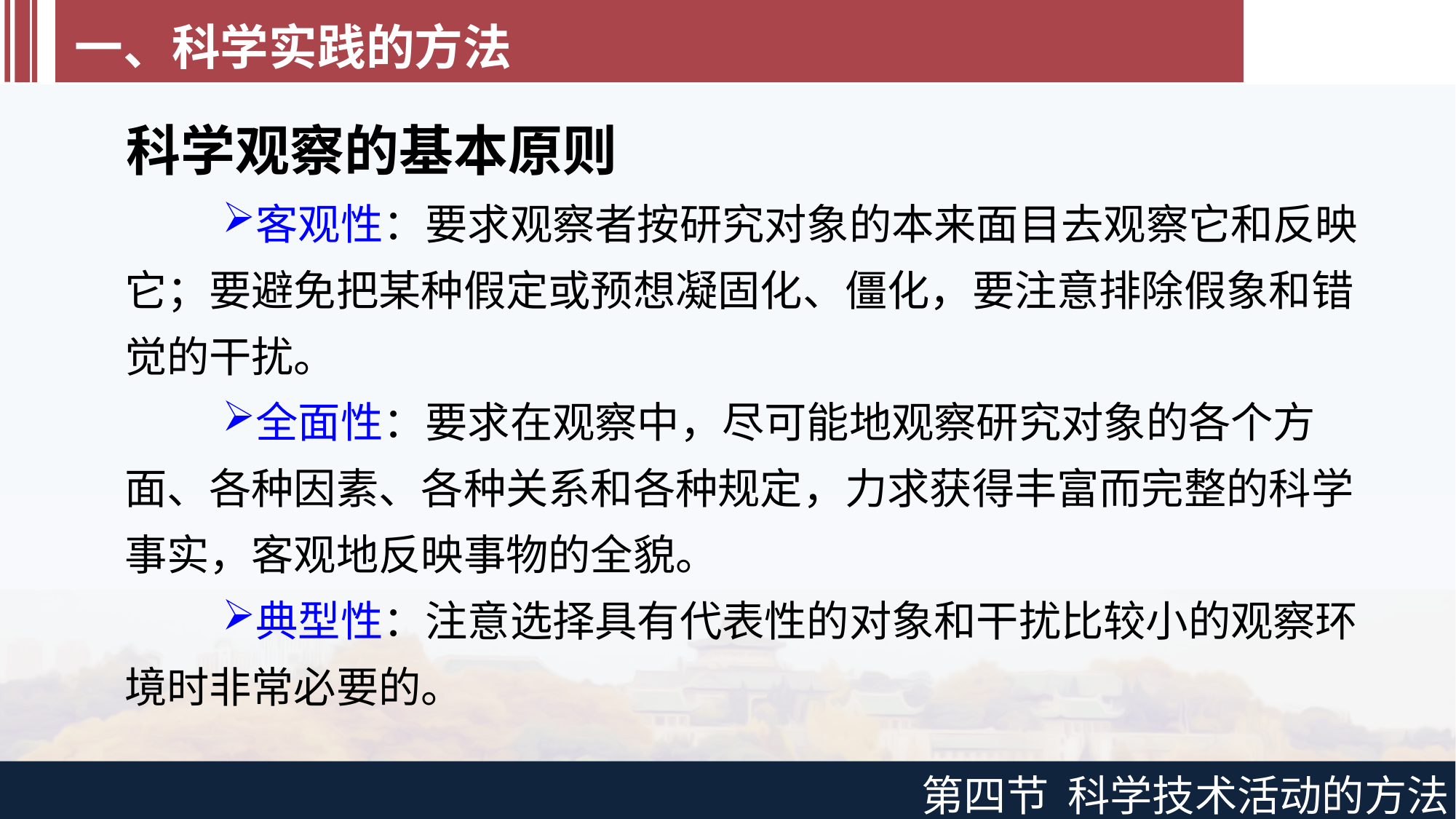

一、科学实践的方法
科学观察的基本原则
客观性：要求观察者按研究对象的本来面目去观察它和反映它；要避免把某种假定或预想凝固化、僵化，要注意排除假象和错觉的干扰。
全面性：要求在观察中，尽可能地观察研究对象的各个方面、各种因素、各种关系和各种规定，力求获得丰富而完整的科学事实，客观地反映事物的全貌。
典型性：注意选择具有代表性的对象和干扰比较小的观察环境时非常必要的。
第四节  科学技术活动的方法